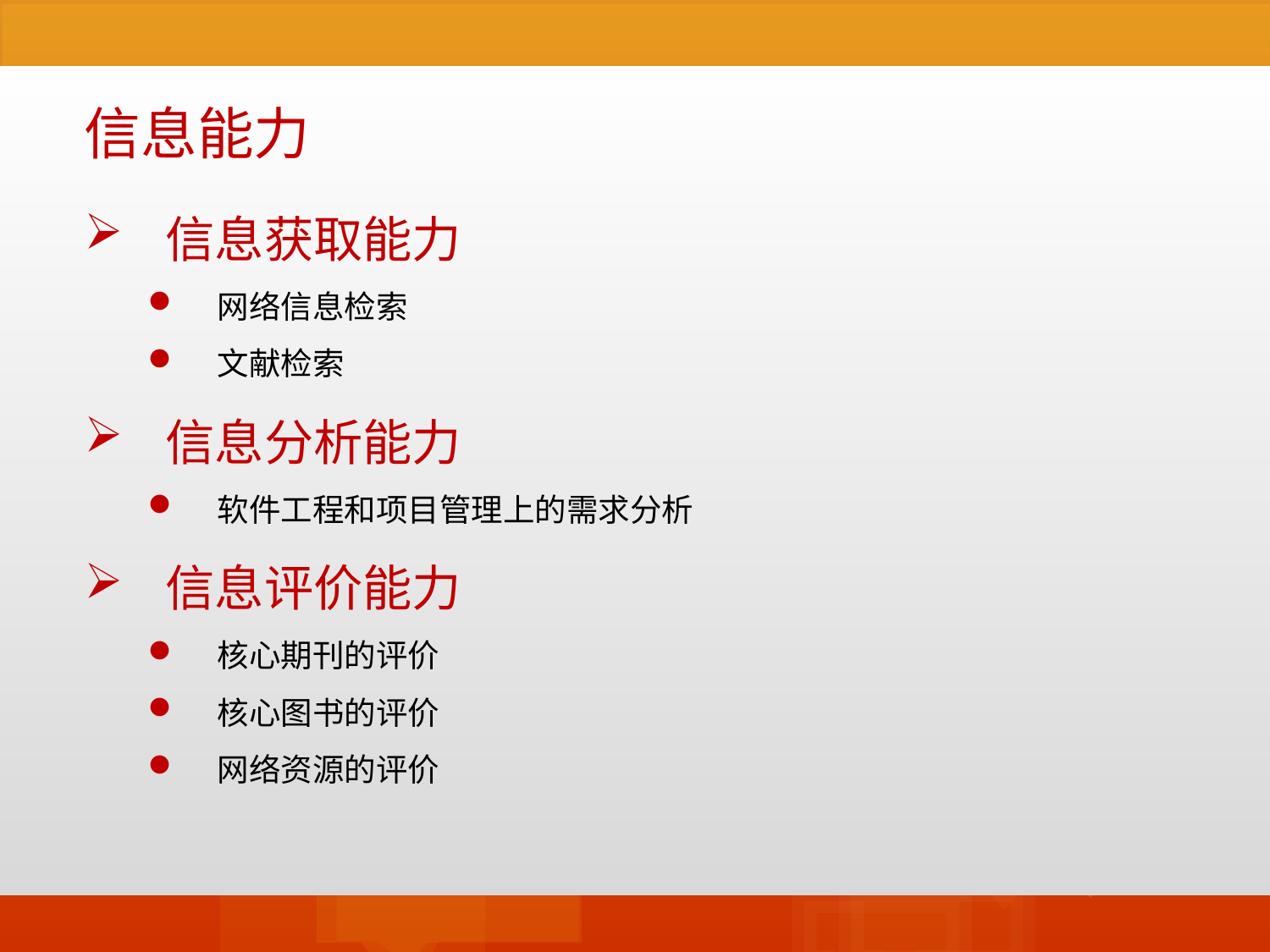

# 信息能力
  信息获取能力
  网络信息检索
  文献检索
  信息分析能力
  软件工程和项目管理上的需求分析
  信息评价能力
  核心期刊的评价
  核心图书的评价
  网络资源的评价